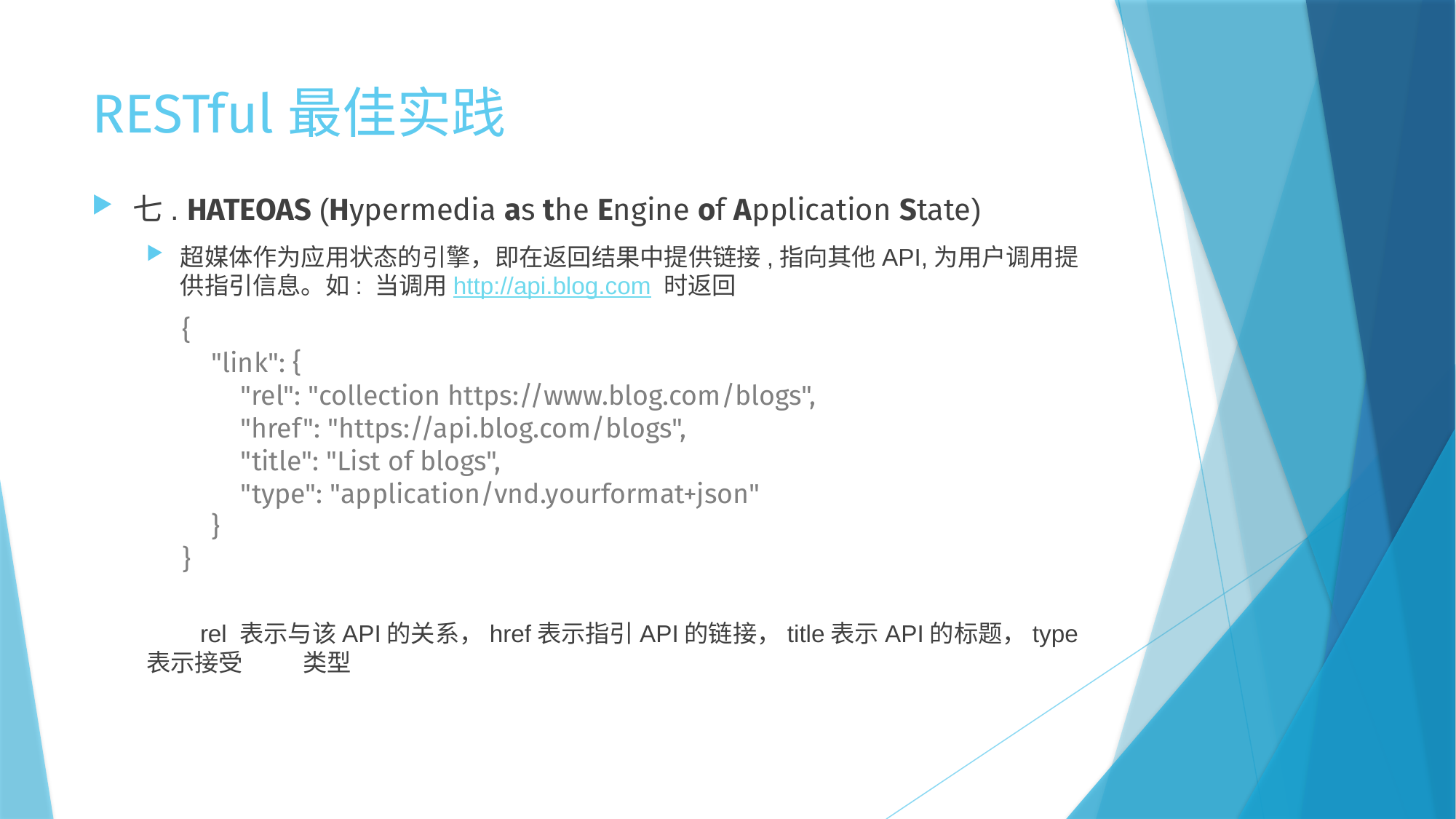

# RESTful最佳实践
七. HATEOAS (Hypermedia as the Engine of Application State)
超媒体作为应用状态的引擎，即在返回结果中提供链接,指向其他API,为用户调用提供指引信息。如: 当调用http://api.blog.com 时返回

        rel 表示与该API的关系，href表示指引API的链接，title表示API的标题，type表示接受           类型

{
    "link": {
        "rel": "collection https://www.blog.com/blogs",
        "href": "https://api.blog.com/blogs",
        "title": "List of blogs",
        "type": "application/vnd.yourformat+json"
    }
}